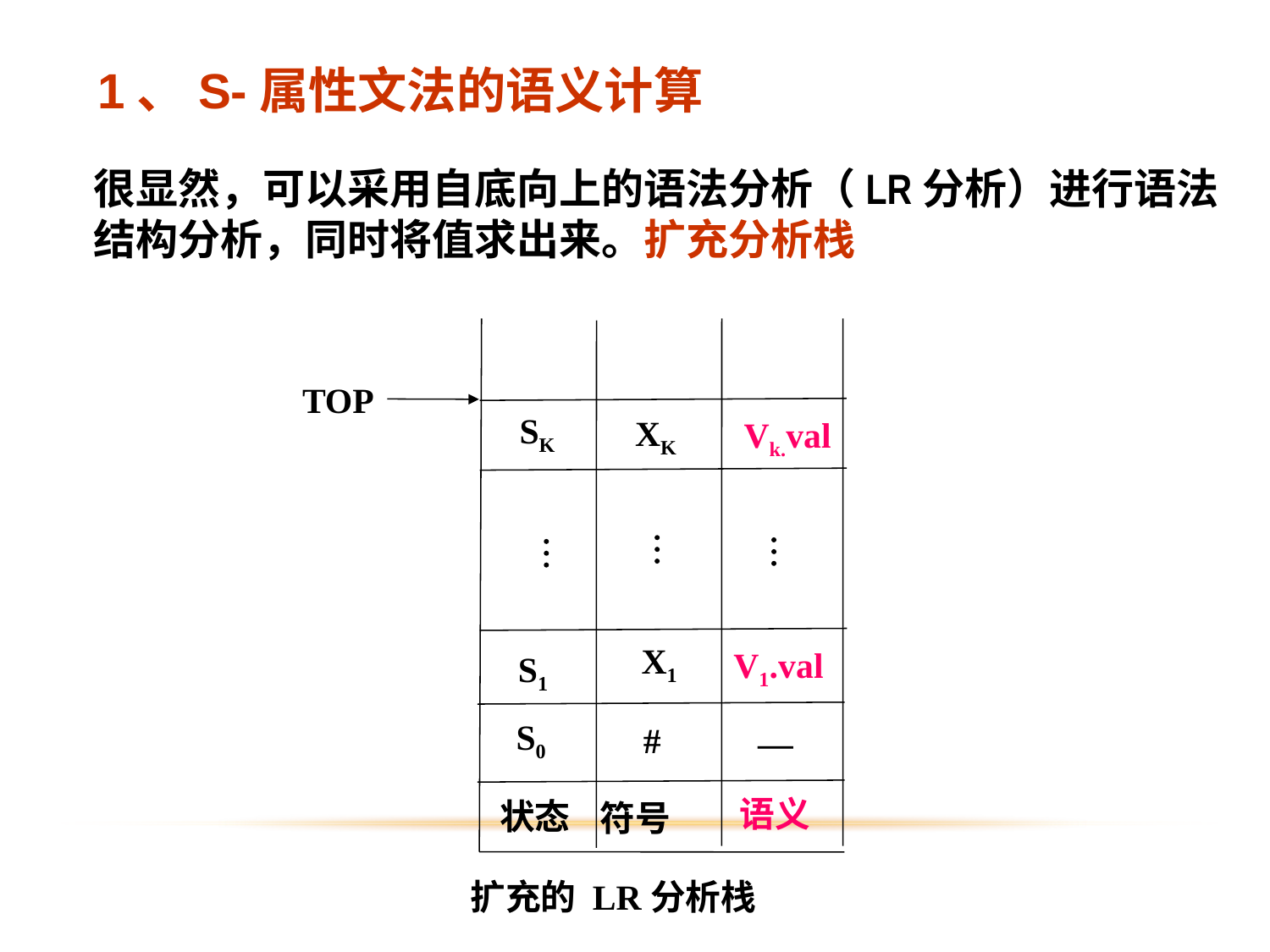

1、S-属性文法的语义计算
很显然，可以采用自底向上的语法分析（LR分析）进行语法结构分析，同时将值求出来。扩充分析栈

TOP

SK

XK

Vk.val

…
…
…

X1
V1.val
S1

S0
#
—

语义
状态
符号

扩充的 LR分析栈